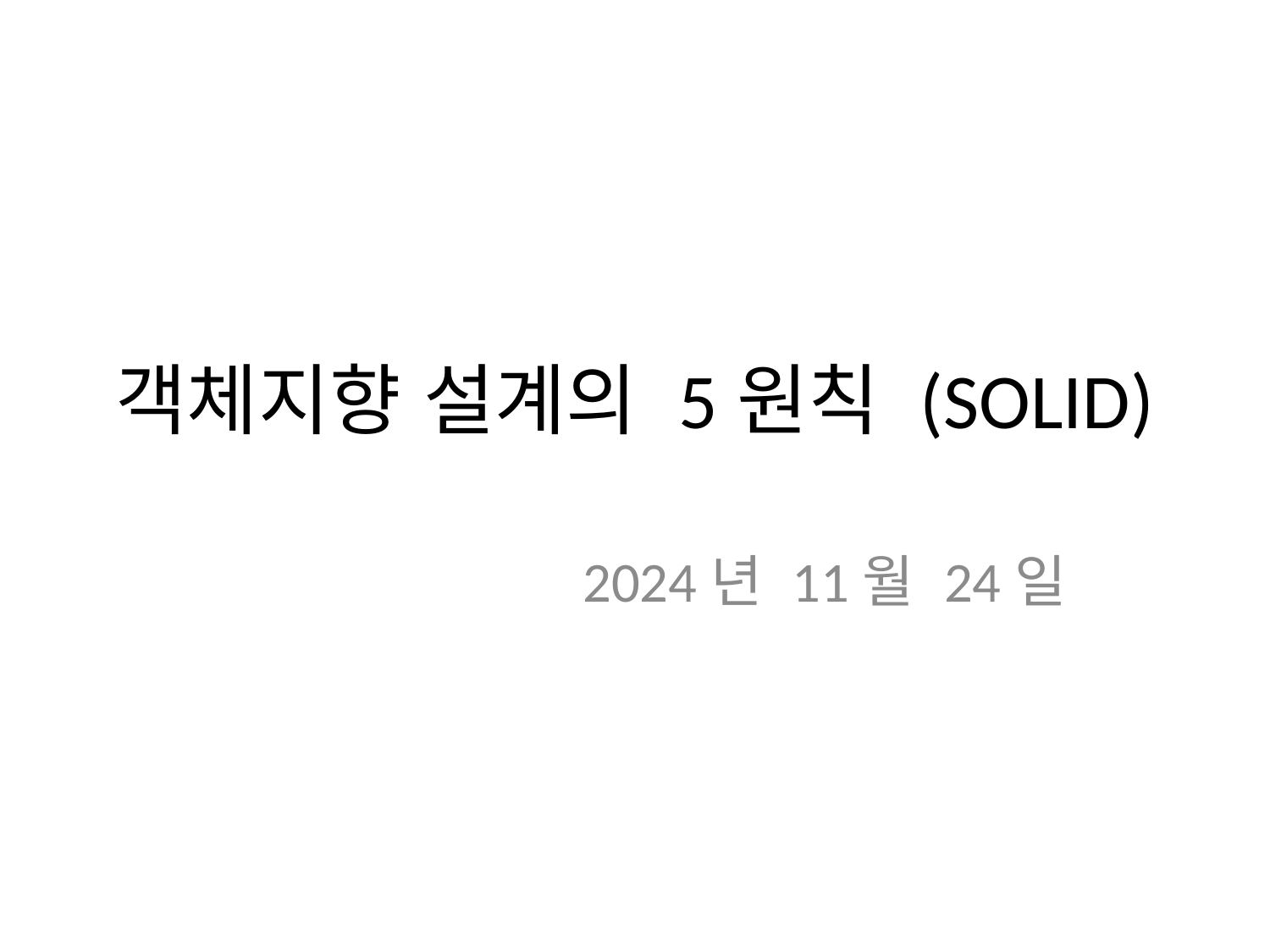

# 객체지향 설계의 5원칙 (SOLID)
2024년 11월 24일